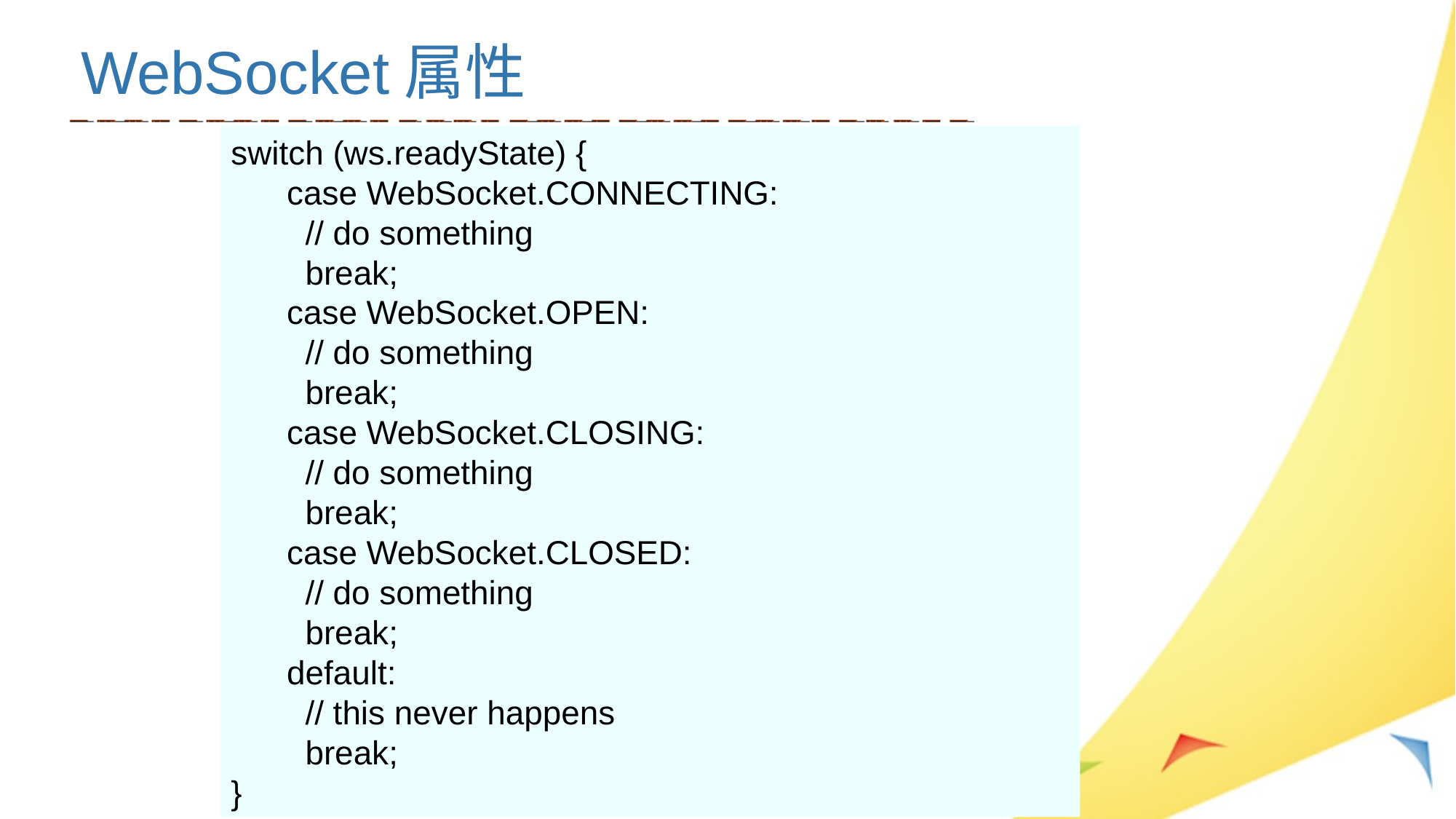

WebSocket属性
switch (ws.readyState) {
      case WebSocket.CONNECTING:
        // do something
        break;
      case WebSocket.OPEN:
        // do something
        break;
      case WebSocket.CLOSING:
        // do something
        break;
      case WebSocket.CLOSED:
        // do something
        break;
      default:
        // this never happens
        break;
}